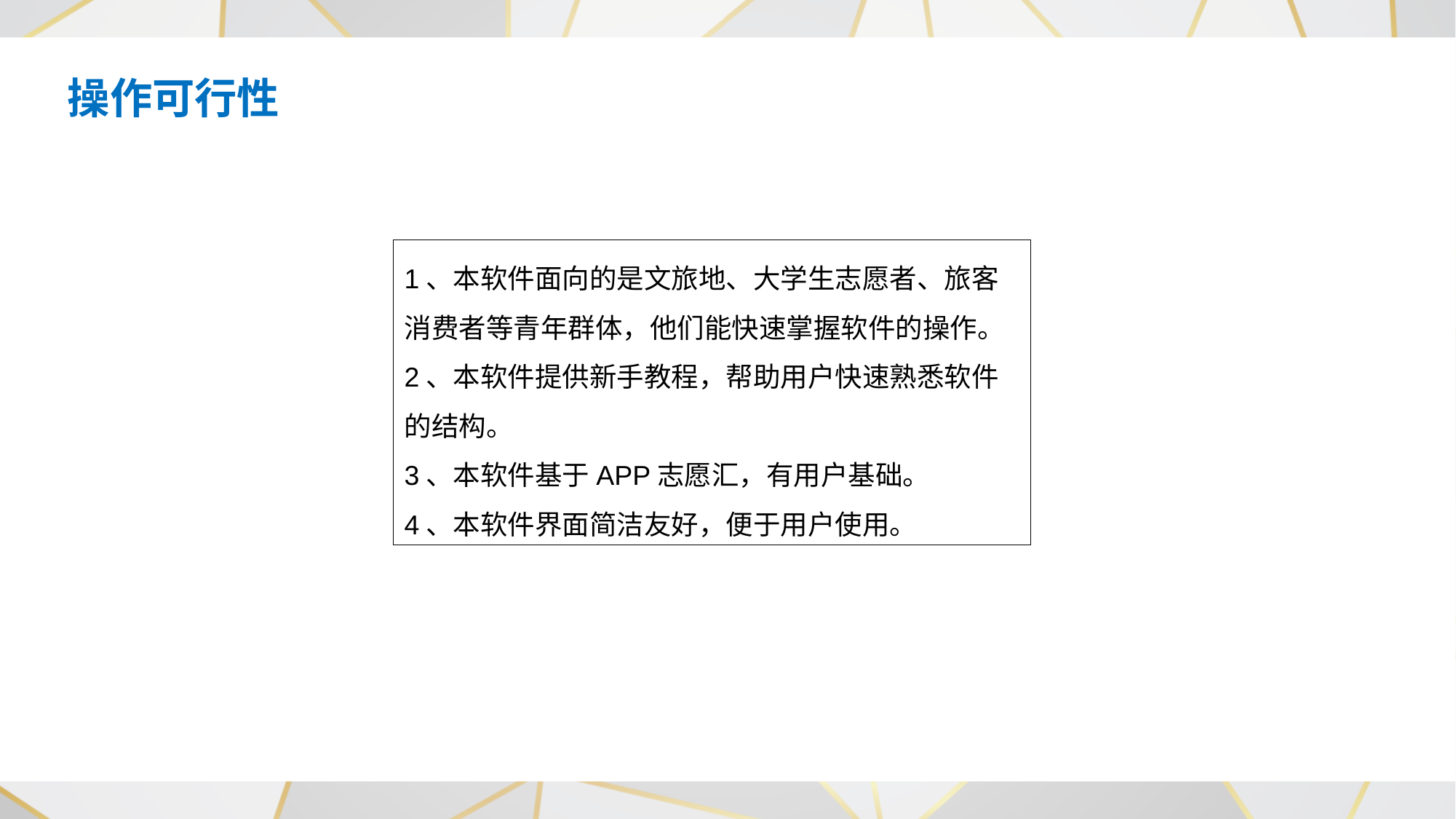

操作可行性
1、本软件面向的是文旅地、大学生志愿者、旅客消费者等青年群体，他们能快速掌握软件的操作。
2、本软件提供新手教程，帮助用户快速熟悉软件的结构。
3、本软件基于APP志愿汇，有用户基础。
4、本软件界面简洁友好，便于用户使用。